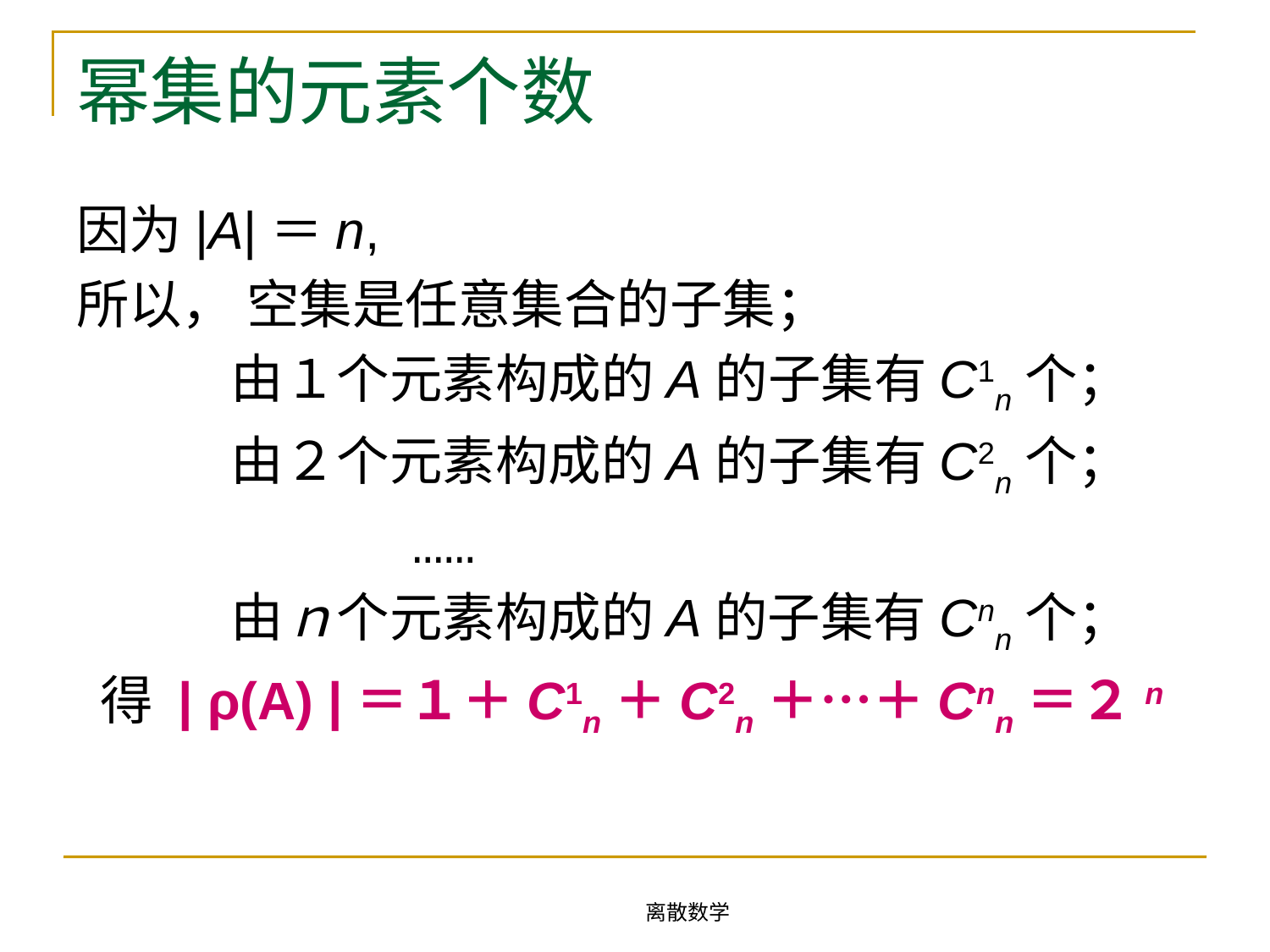

# 幂集的元素个数
因为|A|＝n,
所以， 空集是任意集合的子集；
            由１个元素构成的A的子集有C1n个；
            由２个元素构成的A的子集有C2n个；
                       ……
            由ｎ个元素构成的A的子集有Cnn个；
 得 | ρ(A) |＝１＋C1n＋C2n＋…＋Cnn＝２n

离散数学
17